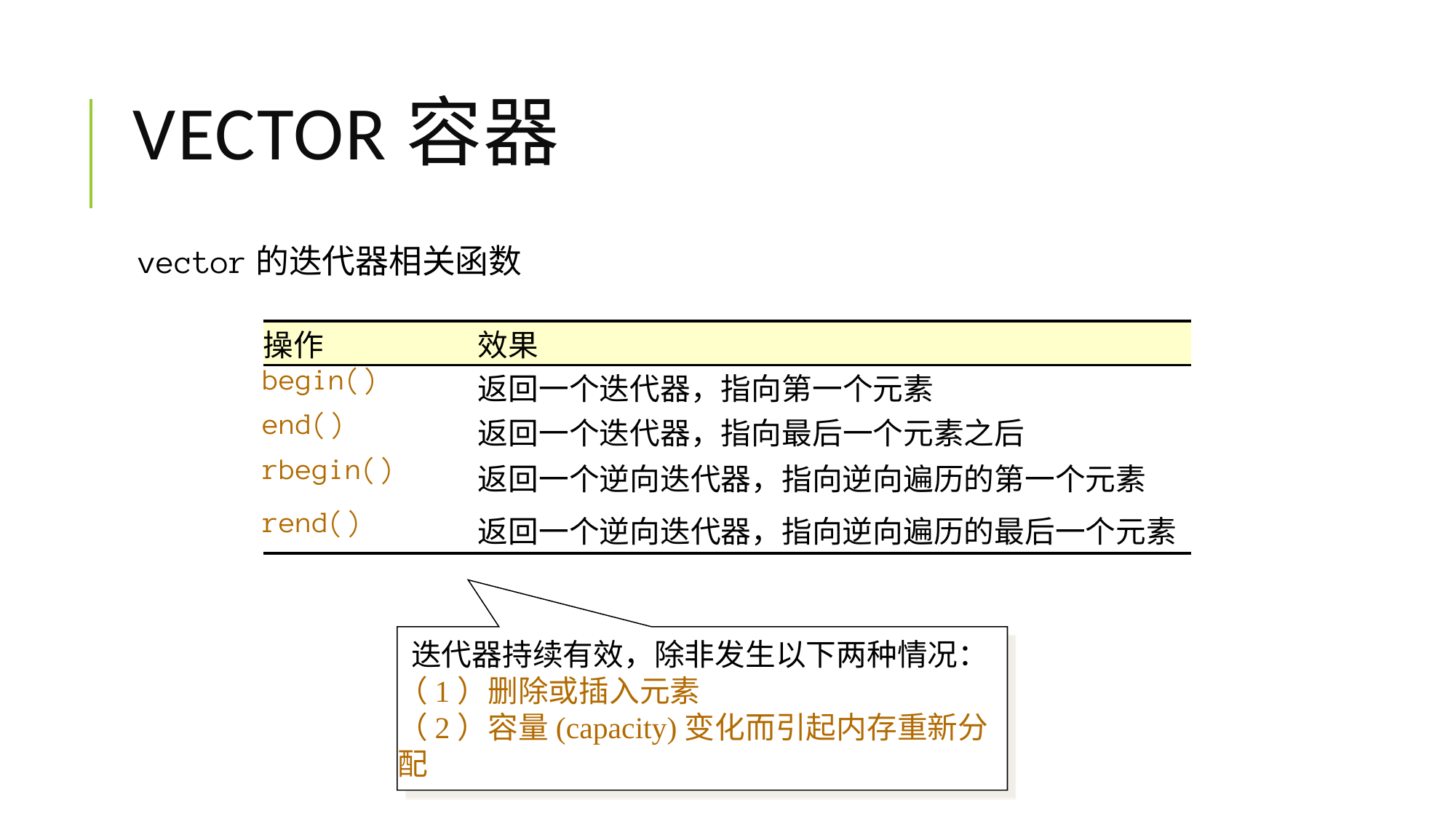

# vector容器
vector的迭代器相关函数
| 操作 | 效果 |
| --- | --- |
| begin() | 返回一个迭代器，指向第一个元素 |
| end() | 返回一个迭代器，指向最后一个元素之后 |
| rbegin() | 返回一个逆向迭代器，指向逆向遍历的第一个元素 |
| rend() | 返回一个逆向迭代器，指向逆向遍历的最后一个元素 |
 迭代器持续有效，除非发生以下两种情况：
（1）删除或插入元素
（2）容量(capacity)变化而引起内存重新分配